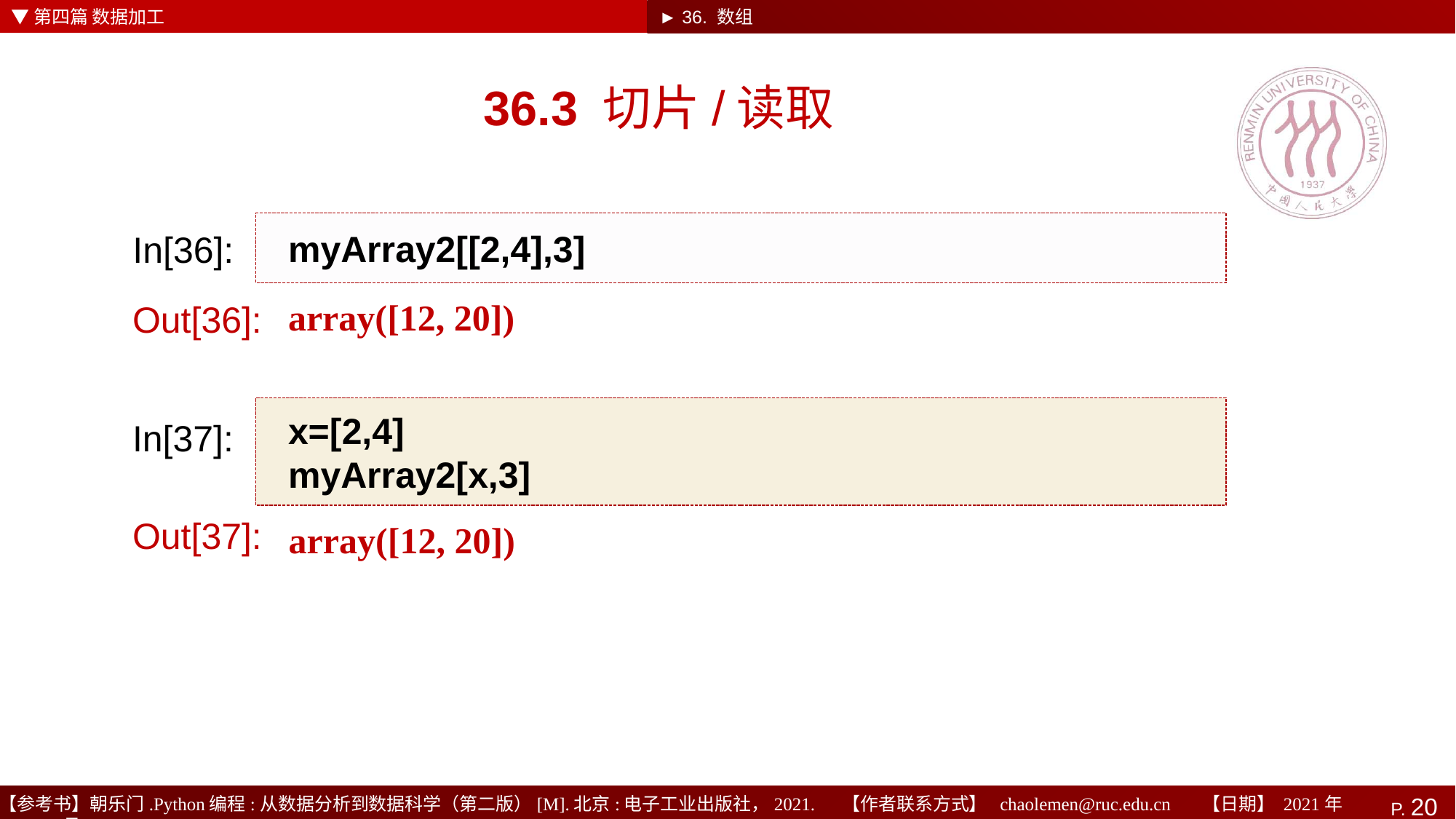

▼第四篇 数据加工
► 36. 数组
# 36.3 切片/读取
myArray2[[2,4],3]
In[36]:
array([12, 20])
Out[36]:

x=[2,4]
myArray2[x,3]
In[37]:
Out[37]:
array([12, 20])